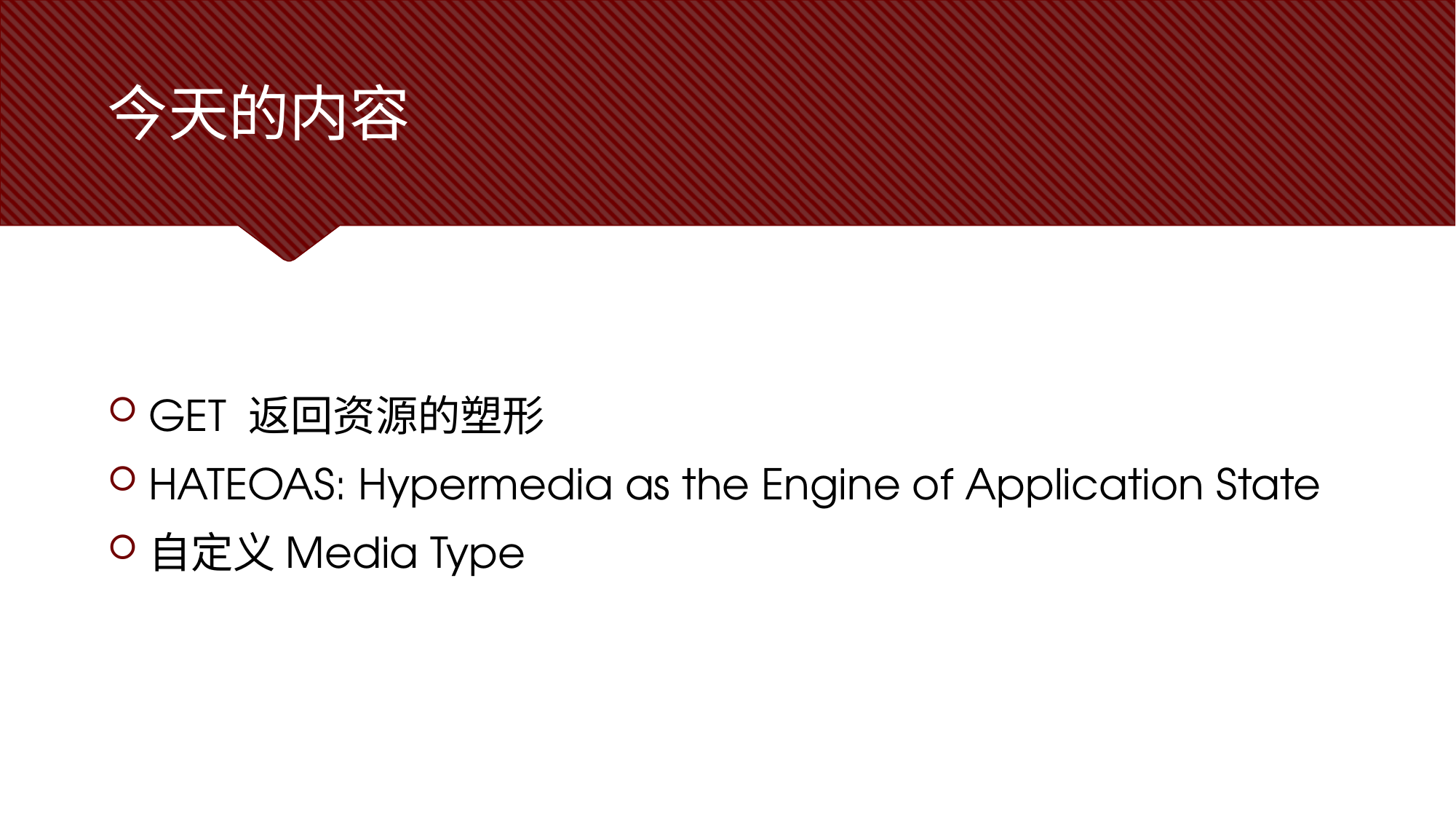

# 今天的内容
GET 返回资源的塑形
HATEOAS: Hypermedia as the Engine of Application State
自定义Media Type